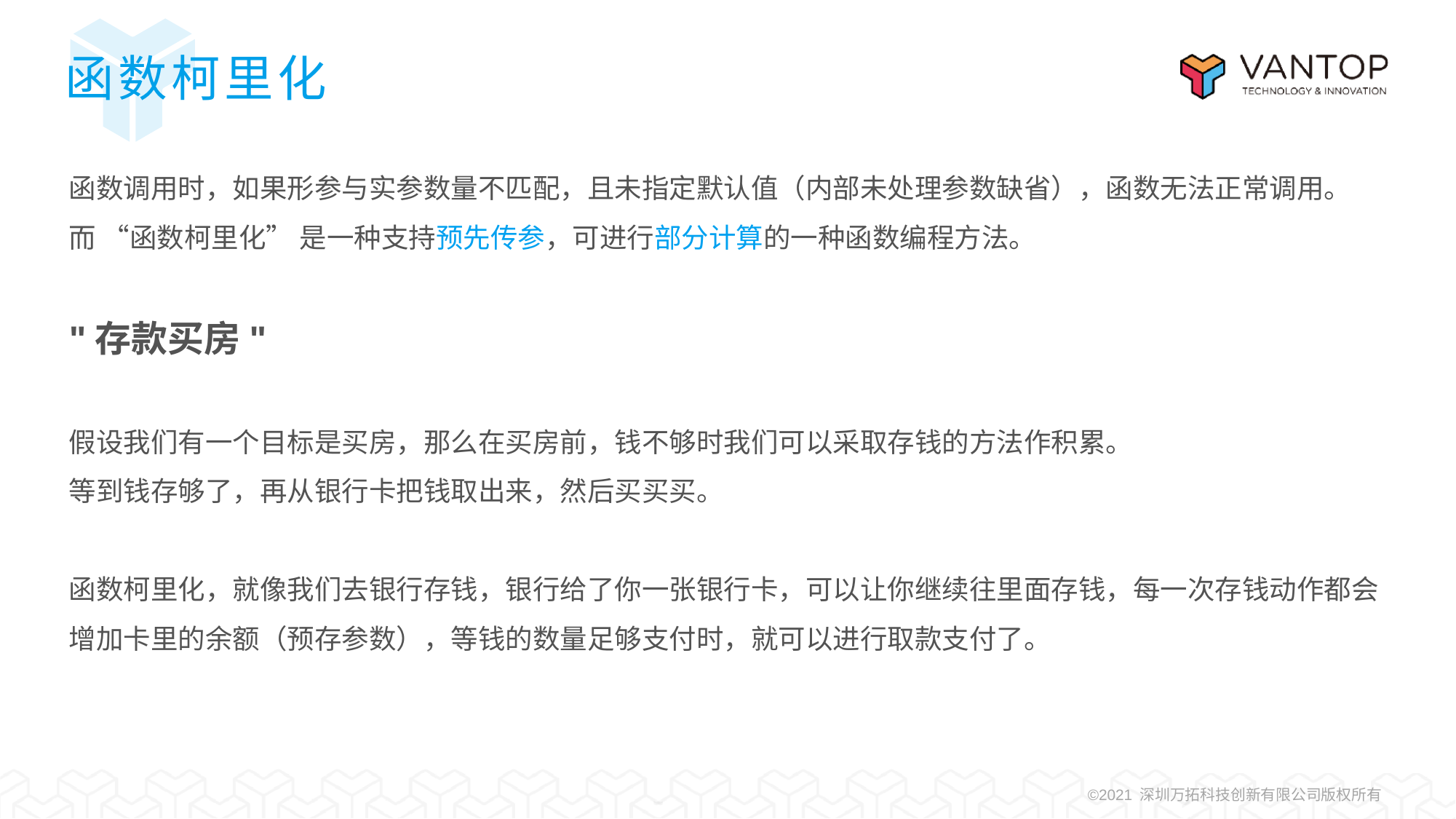

# 函数柯里化
函数调用时，如果形参与实参数量不匹配，且未指定默认值（内部未处理参数缺省），函数无法正常调用。
而 “函数柯里化” 是一种支持预先传参，可进行部分计算的一种函数编程方法。
"存款买房"

假设我们有一个目标是买房，那么在买房前，钱不够时我们可以采取存钱的方法作积累。
等到钱存够了，再从银行卡把钱取出来，然后买买买。

函数柯里化，就像我们去银行存钱，银行给了你一张银行卡，可以让你继续往里面存钱，每一次存钱动作都会增加卡里的余额（预存参数），等钱的数量足够支付时，就可以进行取款支付了。